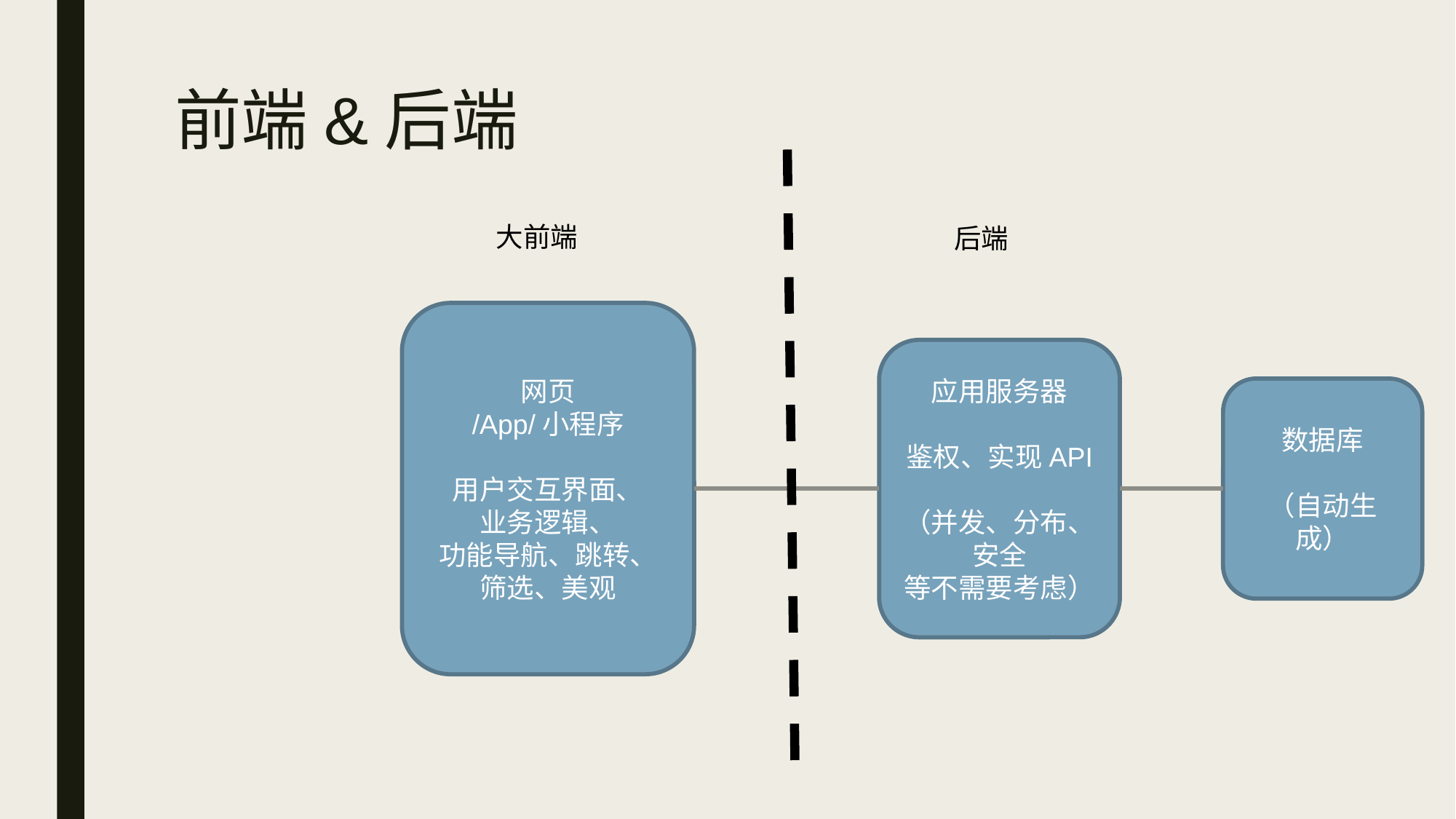

# 前端&后端
大前端
后端
网页
/App/小程序

用户交互界面、
业务逻辑、
功能导航、跳转、
筛选、美观
应用服务器

鉴权、实现API

（并发、分布、安全
等不需要考虑）
数据库

（自动生成）